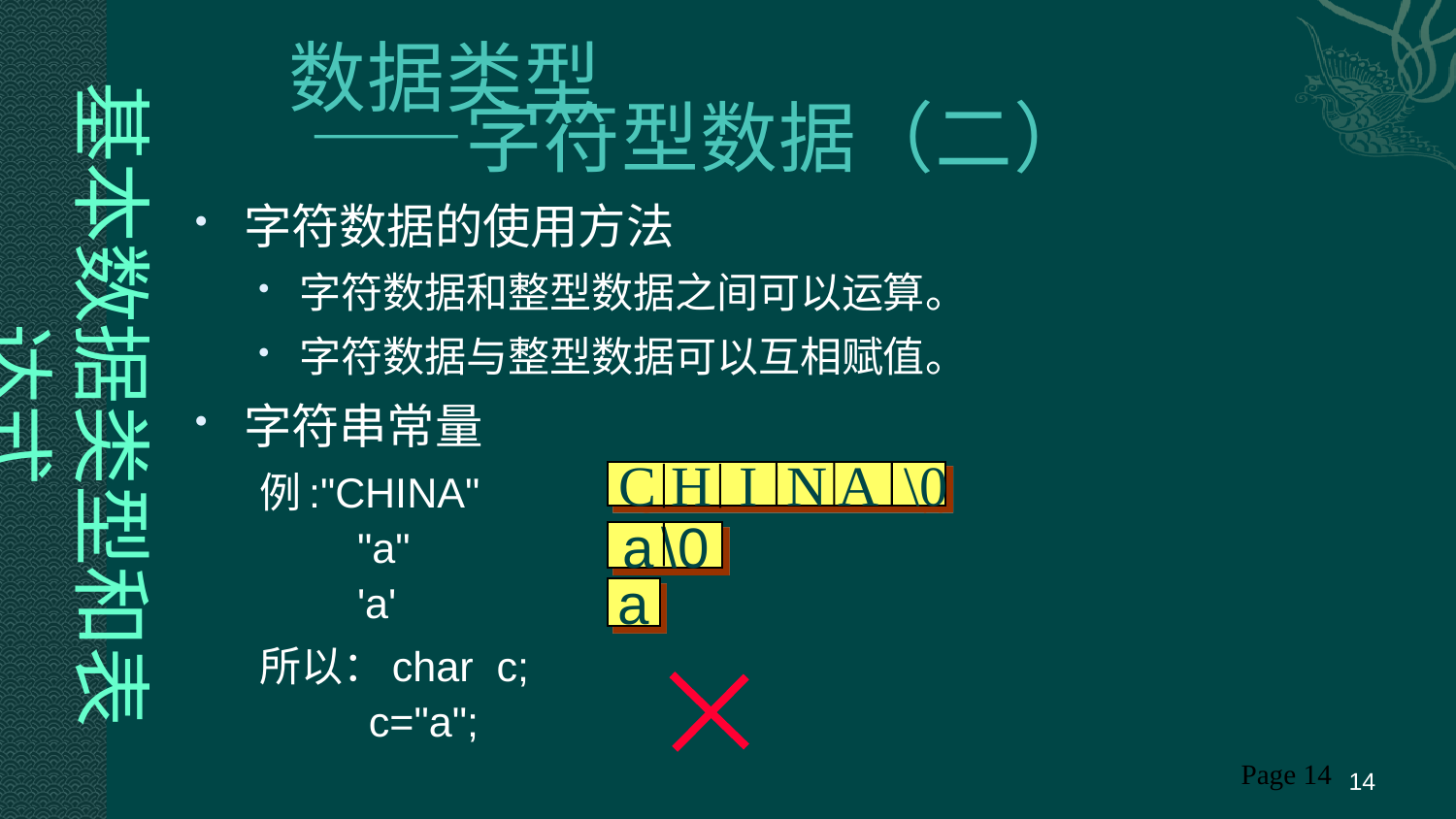

# 数据类型 ——字符型数据（二）
基本数据类型和表达式
字符数据的使用方法
字符数据和整型数据之间可以运算。
字符数据与整型数据可以互相赋值。
字符串常量
例:"CHINA"
     "a"
     'a'
所以：char  c;
      c="a";

 C H  I  N A  \0

a \0
a

Page 14
14